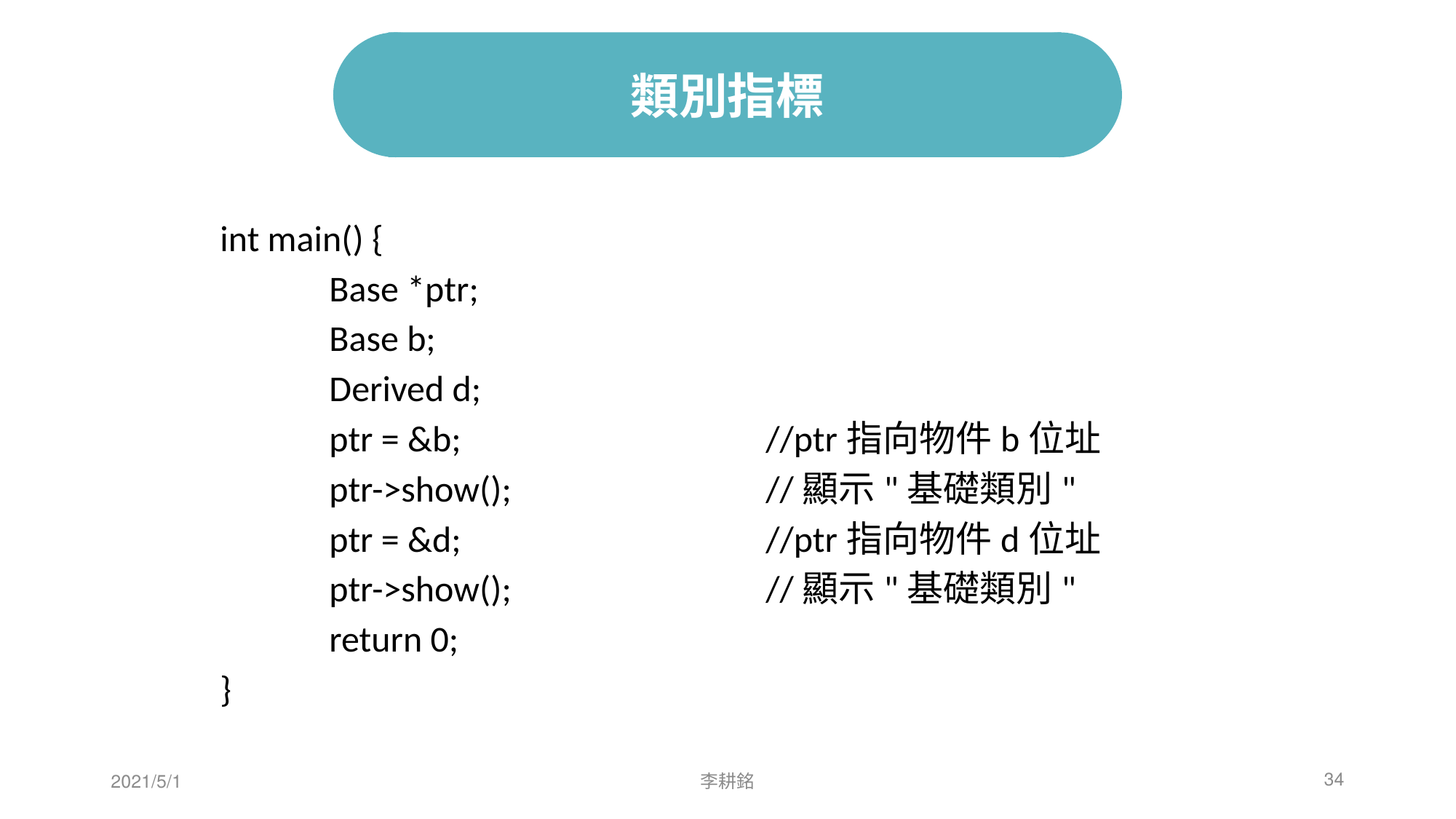

# 類別指標
	int main() {
		Base *ptr;
		Base b;
		Derived d;
		ptr = &b;			//ptr指向物件b位址
		ptr->show();			//顯示"基礎類別"
		ptr = &d;			//ptr指向物件d位址
		ptr->show();			//顯示"基礎類別"
		return 0;
	}
2021/5/1
李耕銘
34